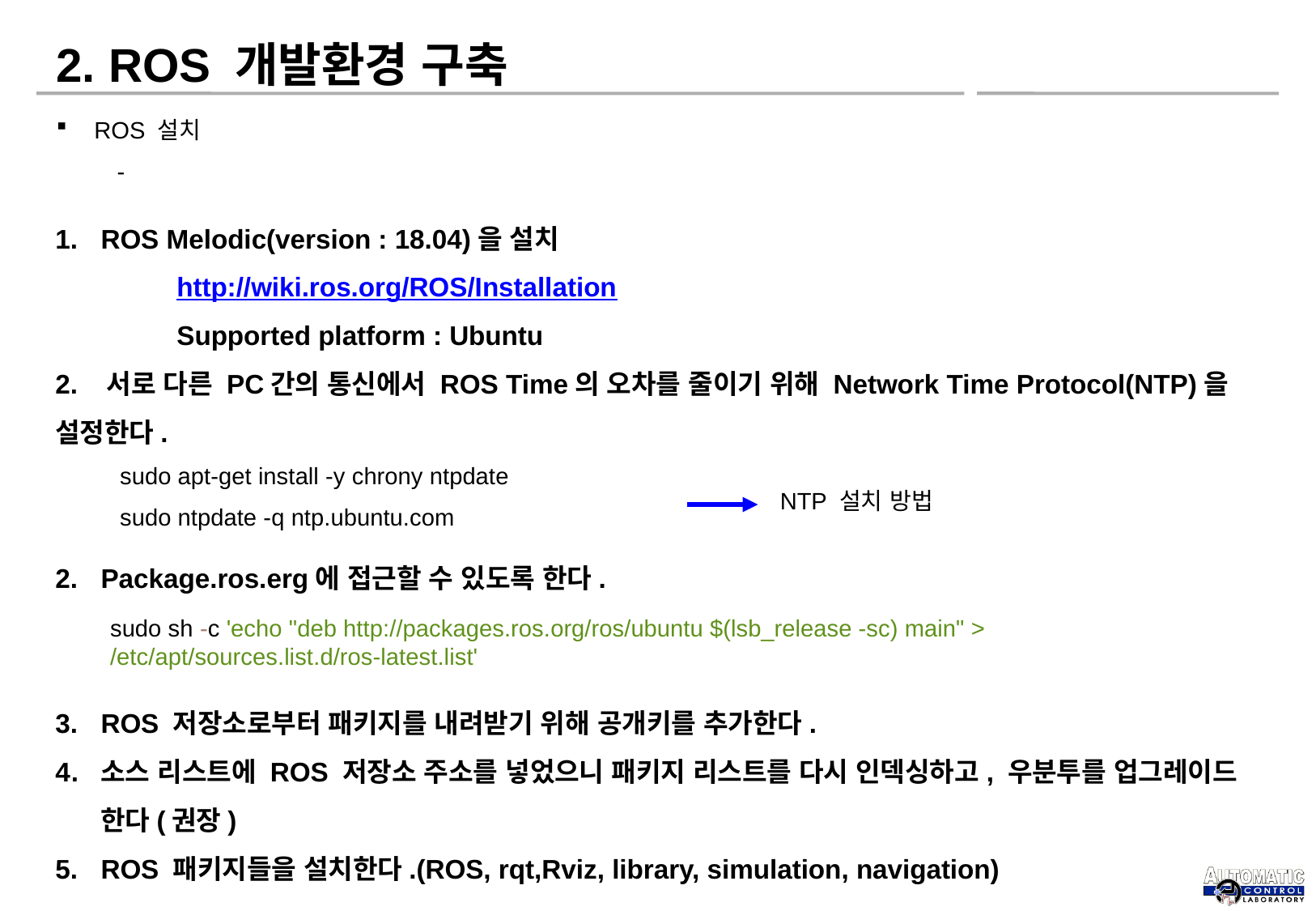

# 2. ROS 개발환경 구축
ROS 설치

ROS Melodic(version : 18.04)을 설치
	http://wiki.ros.org/ROS/Installation
	Supported platform : Ubuntu
2.   서로 다른 PC간의 통신에서 ROS Time의 오차를 줄이기 위해 Network Time Protocol(NTP)을 설정한다.

Package.ros.erg에 접근할 수 있도록 한다.

ROS 저장소로부터 패키지를 내려받기 위해 공개키를 추가한다.
소스 리스트에 ROS 저장소 주소를 넣었으니 패키지 리스트를 다시 인덱싱하고, 우분투를 업그레이드 한다(권장)
ROS 패키지들을 설치한다.(ROS, rqt,Rviz, library, simulation, navigation)
sudo apt-get install -y chrony ntpdate
sudo ntpdate -q ntp.ubuntu.com
NTP 설치 방법
﻿sudo sh -c 'echo "deb http://packages.ros.org/ros/ubuntu $(lsb_release -sc) main" > /etc/apt/sources.list.d/ros-latest.list'